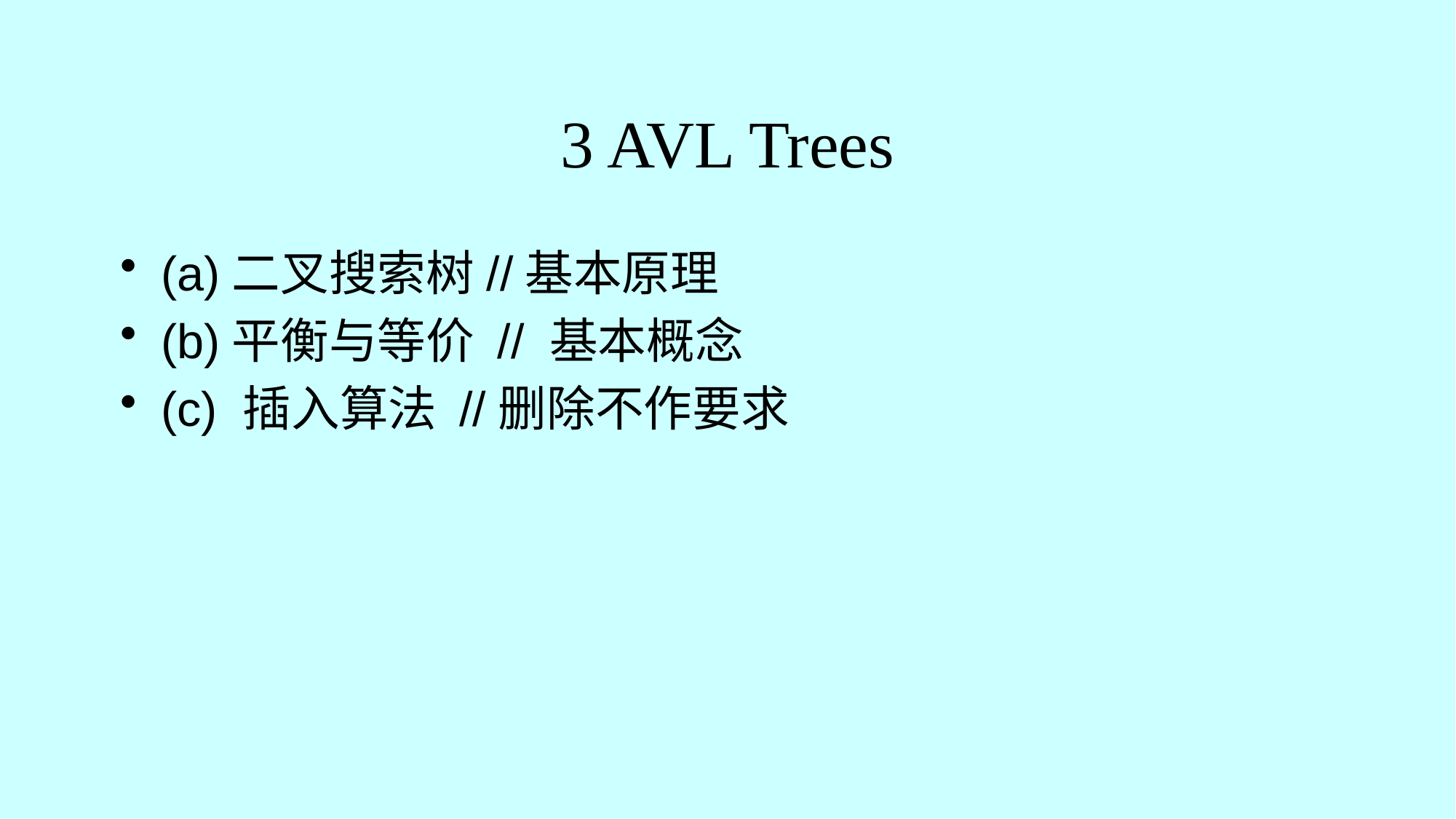

# 3 AVL Trees
(a)二叉搜索树//基本原理
(b)平衡与等价 // 基本概念
(c) 插入算法 //删除不作要求